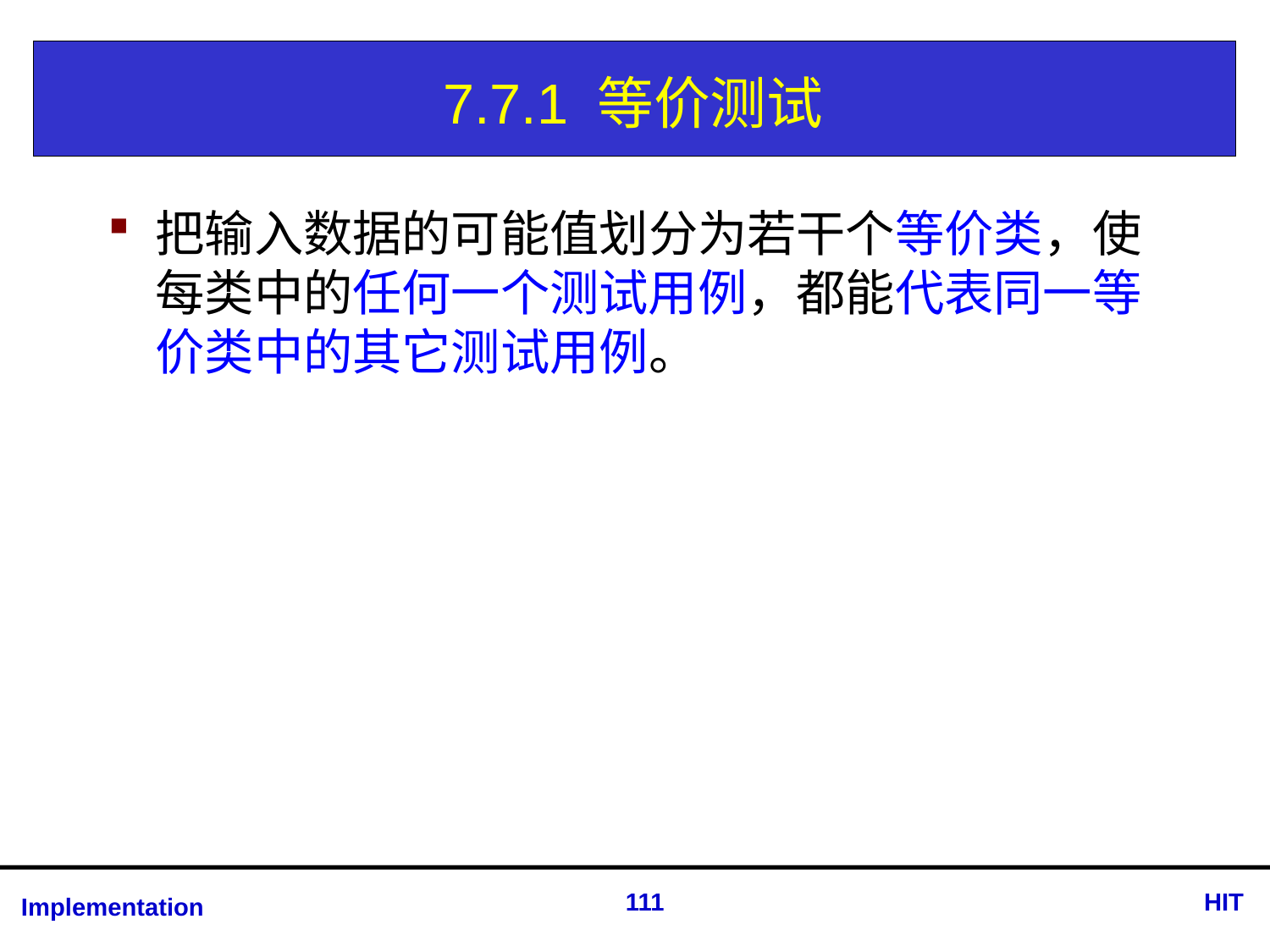

# 7.7.1 等价测试
把输入数据的可能值划分为若干个等价类，使每类中的任何一个测试用例，都能代表同一等价类中的其它测试用例。